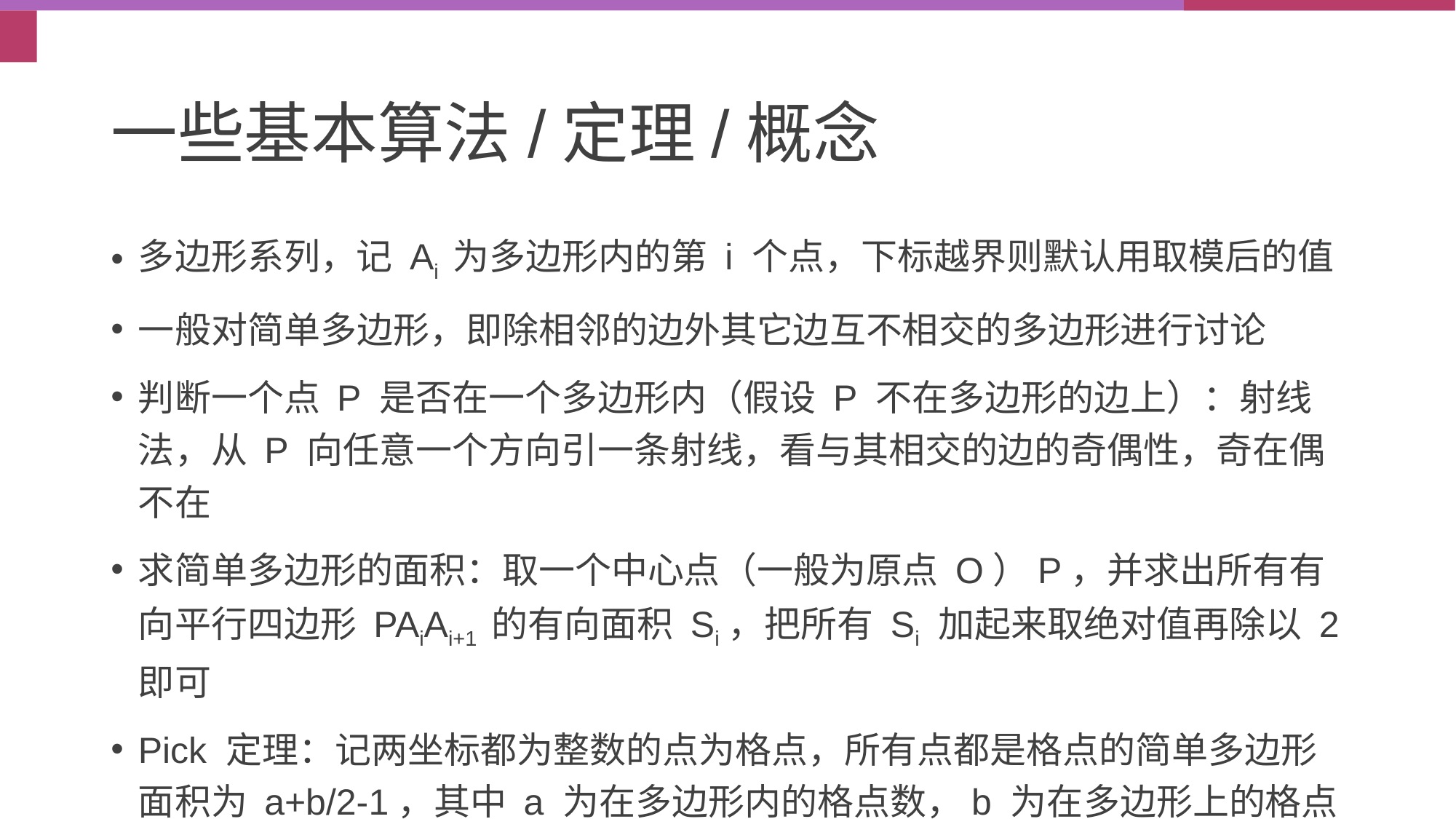

# 一些基本算法/定理/概念
多边形系列，记 Ai 为多边形内的第 i 个点，下标越界则默认用取模后的值
一般对简单多边形，即除相邻的边外其它边互不相交的多边形进行讨论
判断一个点 P 是否在一个多边形内（假设 P 不在多边形的边上）：射线法，从 P 向任意一个方向引一条射线，看与其相交的边的奇偶性，奇在偶不在
求简单多边形的面积：取一个中心点（一般为原点 O）P，并求出所有有向平行四边形 PAiAi+1 的有向面积 Si，把所有 Si 加起来取绝对值再除以 2 即可
Pick 定理：记两坐标都为整数的点为格点，所有点都是格点的简单多边形面积为 a+b/2-1，其中 a 为在多边形内的格点数，b 为在多边形上的格点数